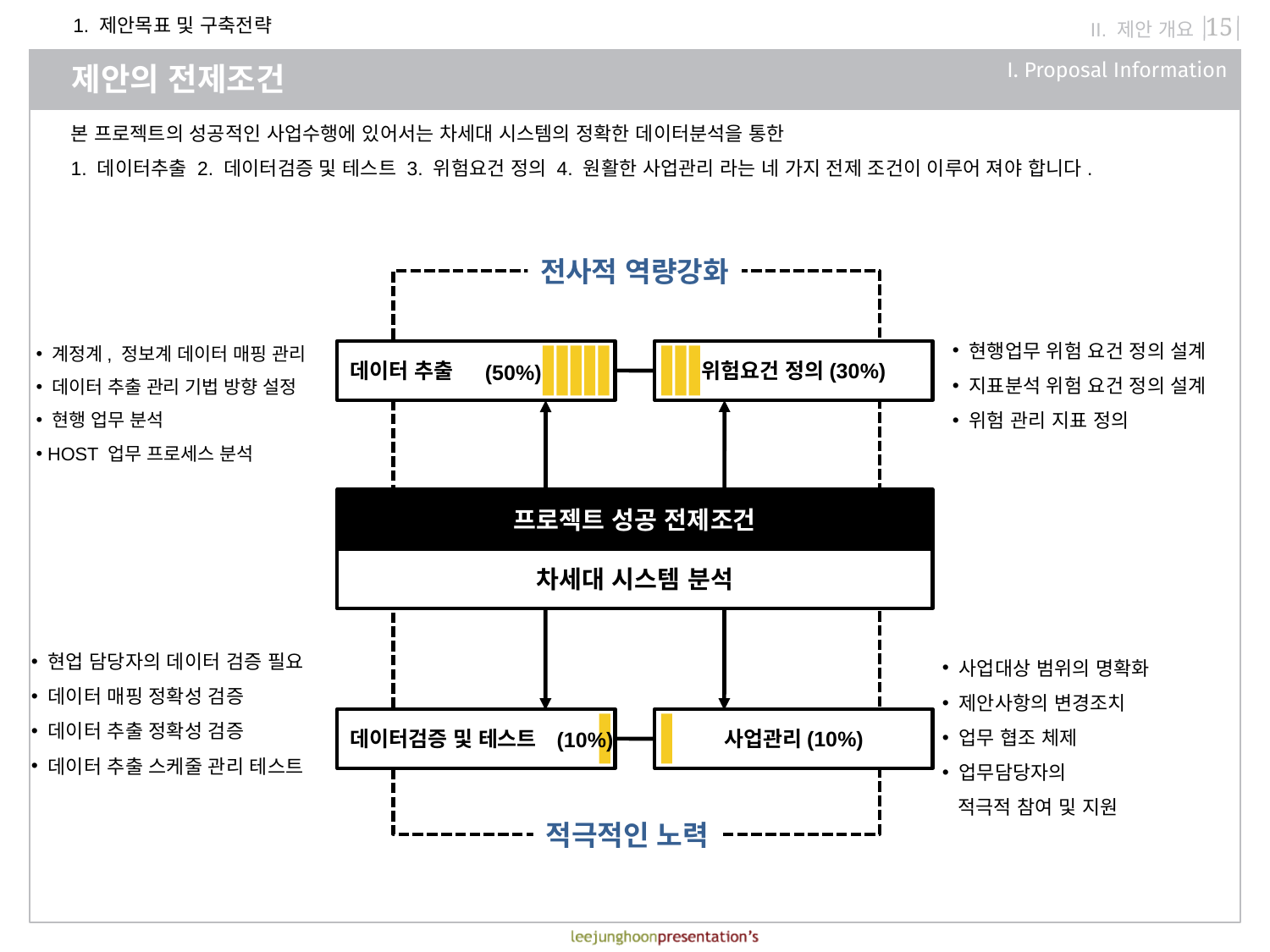

전사적 역량강화

 현행업무 위험 요건 정의 설계
 지표분석 위험 요건 정의 설계
 위험 관리 지표 정의
 계정계, 정보계 데이터 매핑 관리
 데이터 추출 관리 기법 방향 설정
 현행 업무 분석
 HOST 업무 프로세스 분석
데이터 추출
위험요건 정의(30%)

(50%)
차세대 시스템 분석
 현업 담당자의 데이터 검증 필요
 데이터 매핑 정확성 검증
 데이터 추출 정확성 검증
 데이터 추출 스케줄 관리 테스트
 사업대상 범위의 명확화
 제안사항의 변경조치
 업무 협조 체제
 업무담당자의
  적극적 참여 및 지원
데이터검증 및 테스트
사업관리(10%)

(10%)
적극적인 노력
프로젝트 성공 전제조건